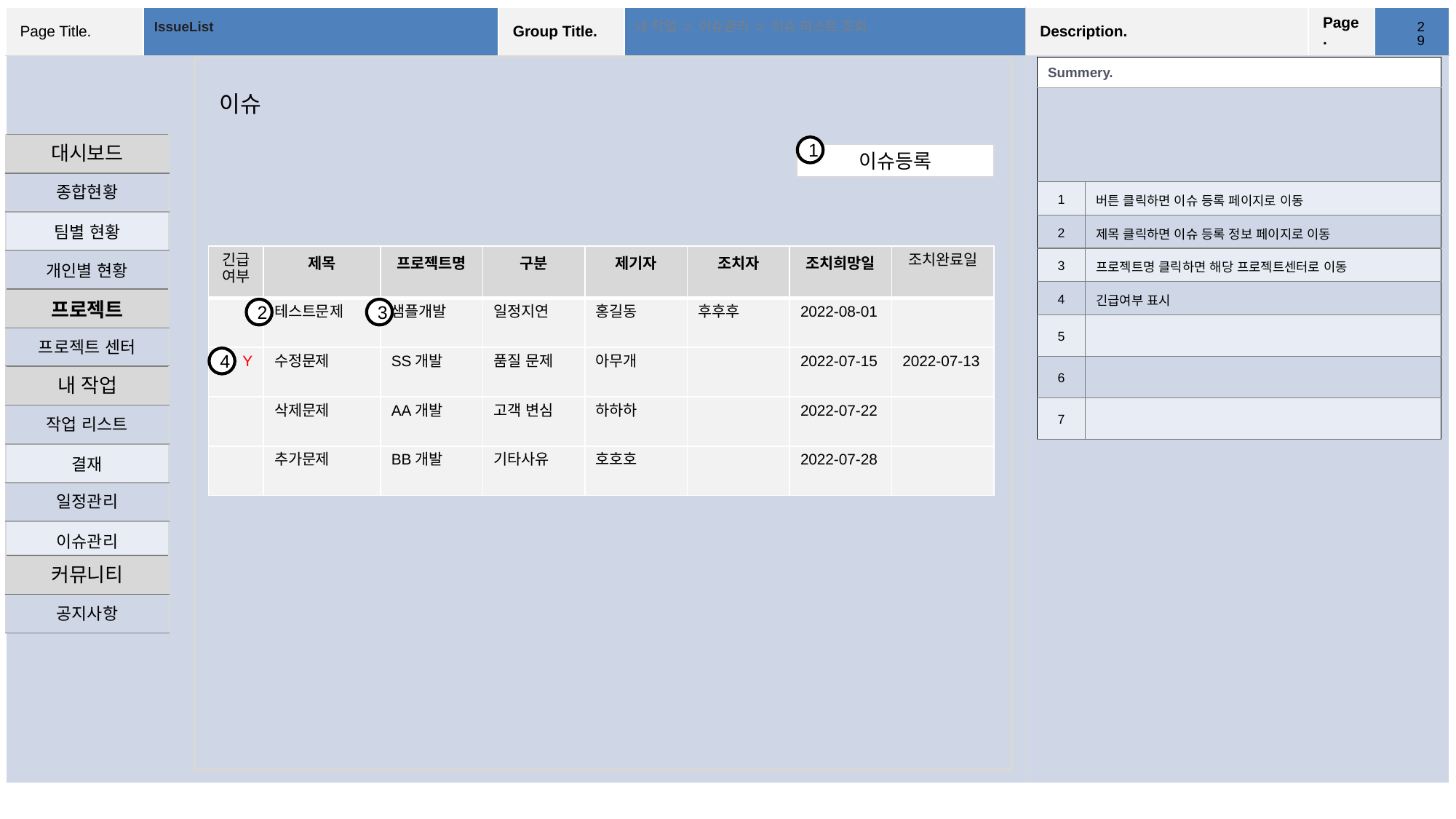

29
IssueList
내 작업 > 이슈관리 > 이슈 리스트 조회

| Summery. |  |
| --- | --- |
|  |  |
| 1 | 버튼 클릭하면 이슈 등록 페이지로 이동 |
| 2 | 제목 클릭하면 이슈 등록 정보 페이지로 이동 |
| 3 | 프로젝트명 클릭하면 해당 프로젝트센터로 이동 |
| 4 | 긴급여부 표시 |
| 5 |  |
| 6 |  |
| 7 |  |
이슈
| 대시보드 |
| --- |
| 종합현황 |
| 팀별 현황 |
| 개인별 현황 |
1
이슈등록
| 긴급 여부 | 제목 | 프로젝트명 | 구분 | 제기자 | 조치자 | 조치희망일 | 조치완료일 |
| --- | --- | --- | --- | --- | --- | --- | --- |
|  | 테스트문제 | 샘플개발 | 일정지연 | 홍길동 | 후후후 | 2022-08-01 |  |
| Y | 수정문제 | SS개발 | 품질 문제 | 아무개 |  | 2022-07-15 | 2022-07-13 |
|  | 삭제문제 | AA개발 | 고객 변심 | 하하하 |  | 2022-07-22 |  |
|  | 추가문제 | BB개발 | 기타사유 | 호호호 |  | 2022-07-28 |  |
| 프로젝트 |
| --- |
| 프로젝트 센터 |
2
3
4
| 내 작업 |
| --- |
| 작업 리스트 |
| 결재 |
| 일정관리 |
| 이슈관리 |
| 커뮤니티 |
| --- |
| 공지사항 |